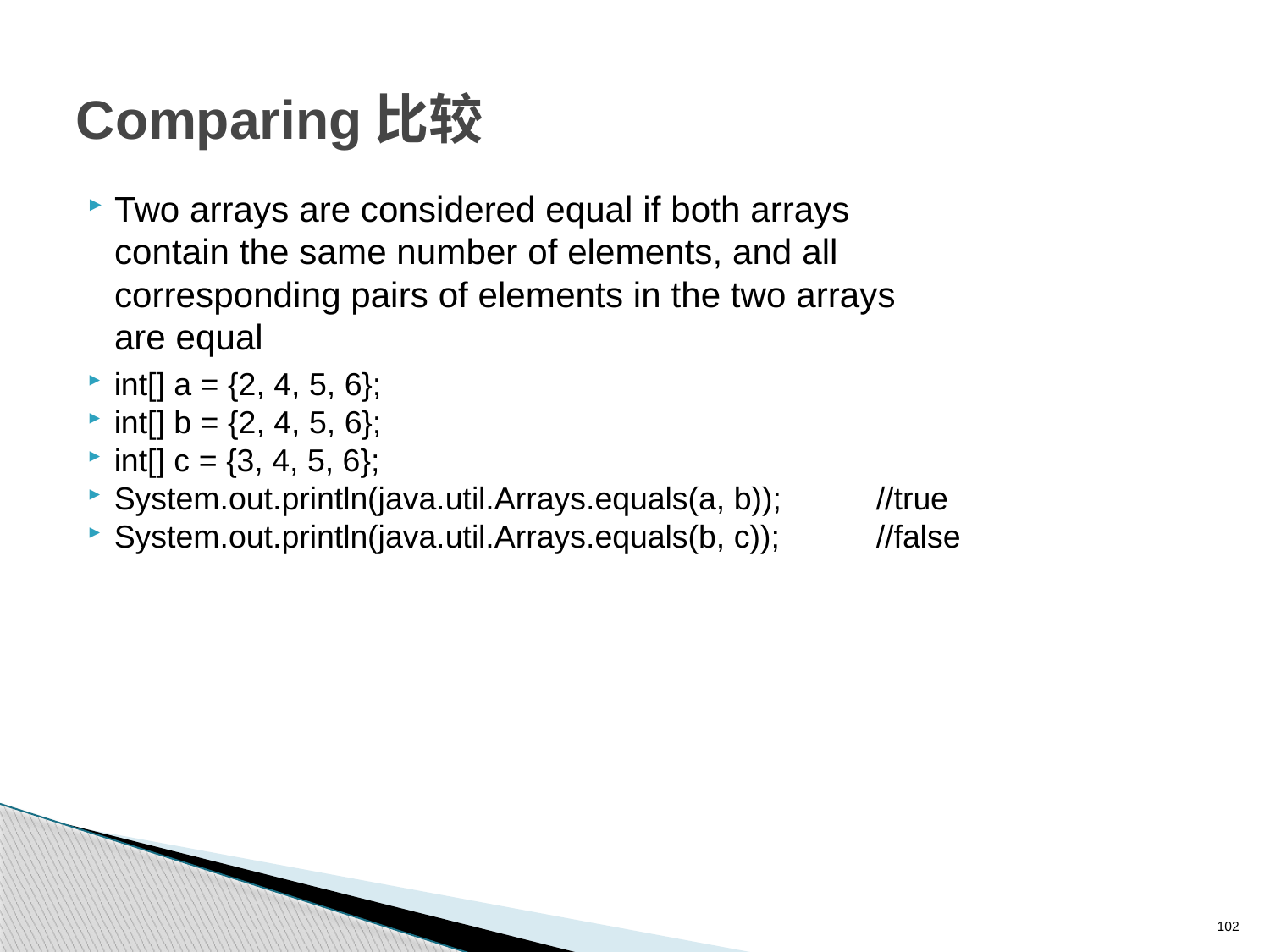

# Comparing比较
Two arrays are considered equal if both arrays contain the same number of elements, and all corresponding pairs of elements in the two arrays are equal

int[] a = {2, 4, 5, 6};
int[] b = {2, 4, 5, 6};
int[] c = {3, 4, 5, 6};
System.out.println(java.util.Arrays.equals(a, b));	//true
System.out.println(java.util.Arrays.equals(b, c));	//false

102